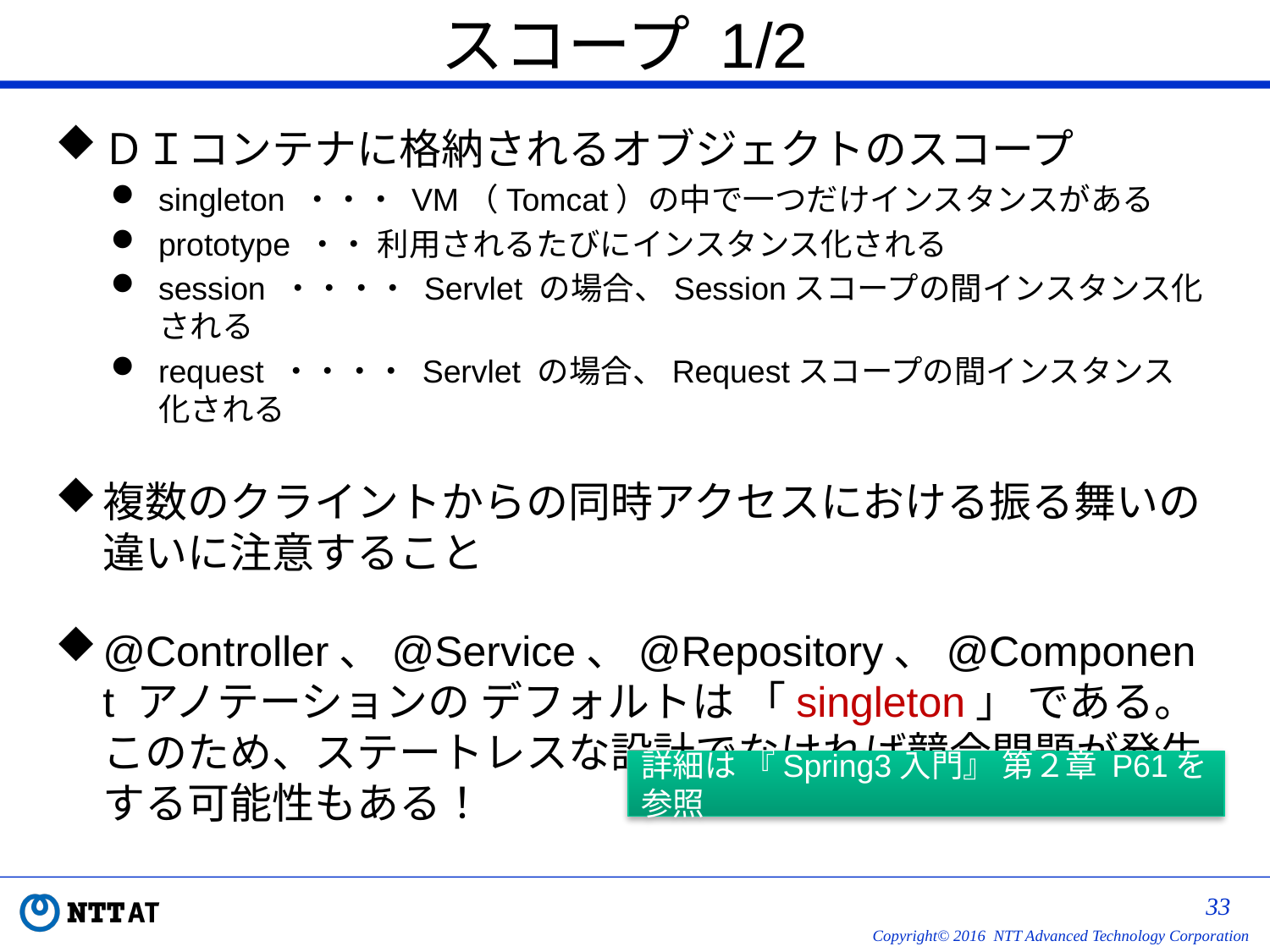

# スコープ 1/2
ＤＩコンテナに格納されるオブジェクトのスコープ
singleton ・・・ VM（Tomcat）の中で一つだけインスタンスがある
prototype ・・ 利用されるたびにインスタンス化される
session ・・・・ Servlet の場合、Sessionスコープの間インスタンス化される
request ・・・・ Servlet の場合、Requestスコープの間インスタンス化される

複数のクライントからの同時アクセスにおける振る舞いの違いに注意すること

@Controller、@Service、@Repository、@Component アノテーションの デフォルトは 「singleton」 である。
このため、ステートレスな設計でなければ競合問題が発生する可能性もある！

詳細は 『Spring3入門』 第２章 P61を参照
33